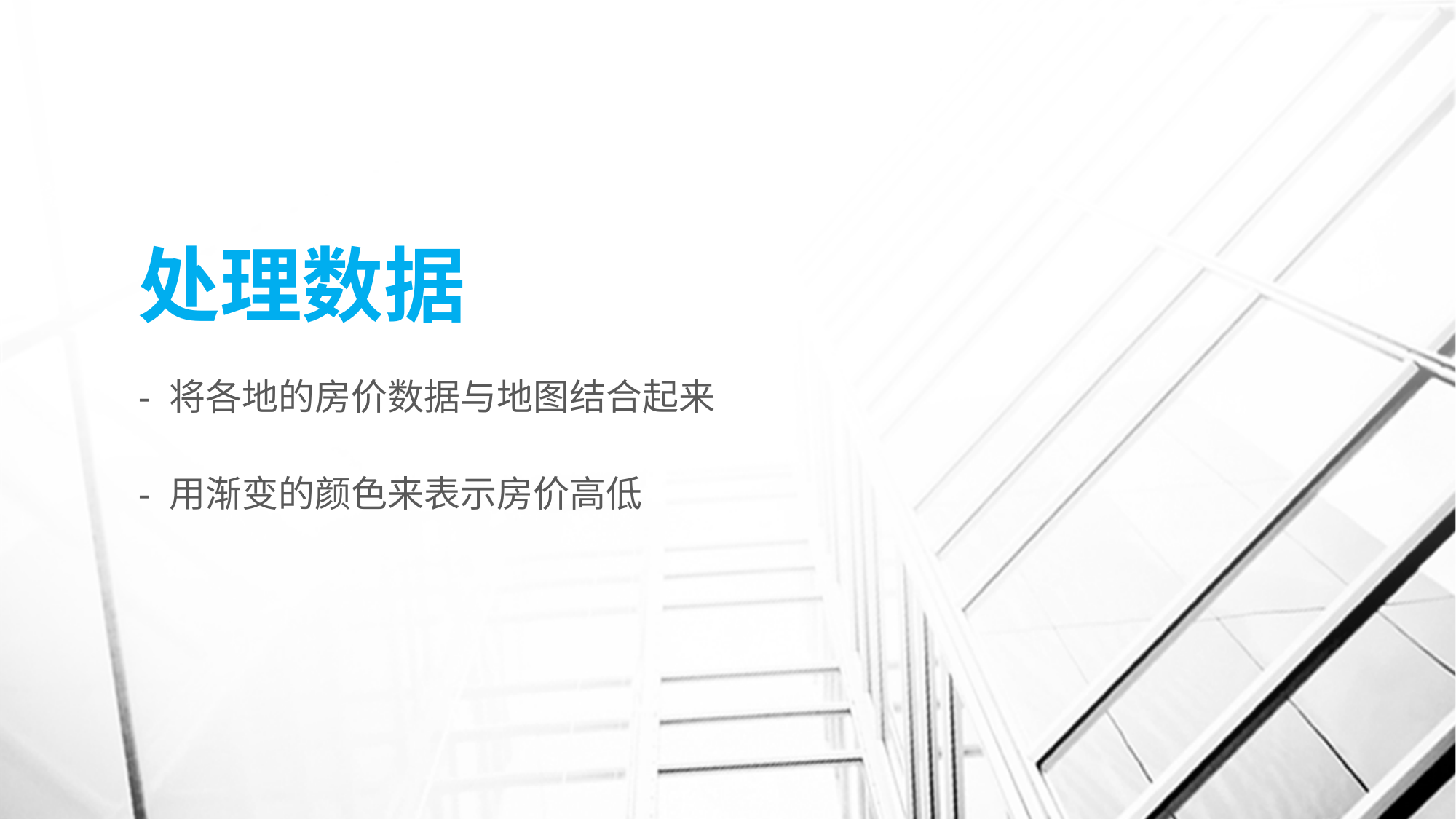

# 处理数据
- 将各地的房价数据与地图结合起来

- 用渐变的颜色来表示房价高低